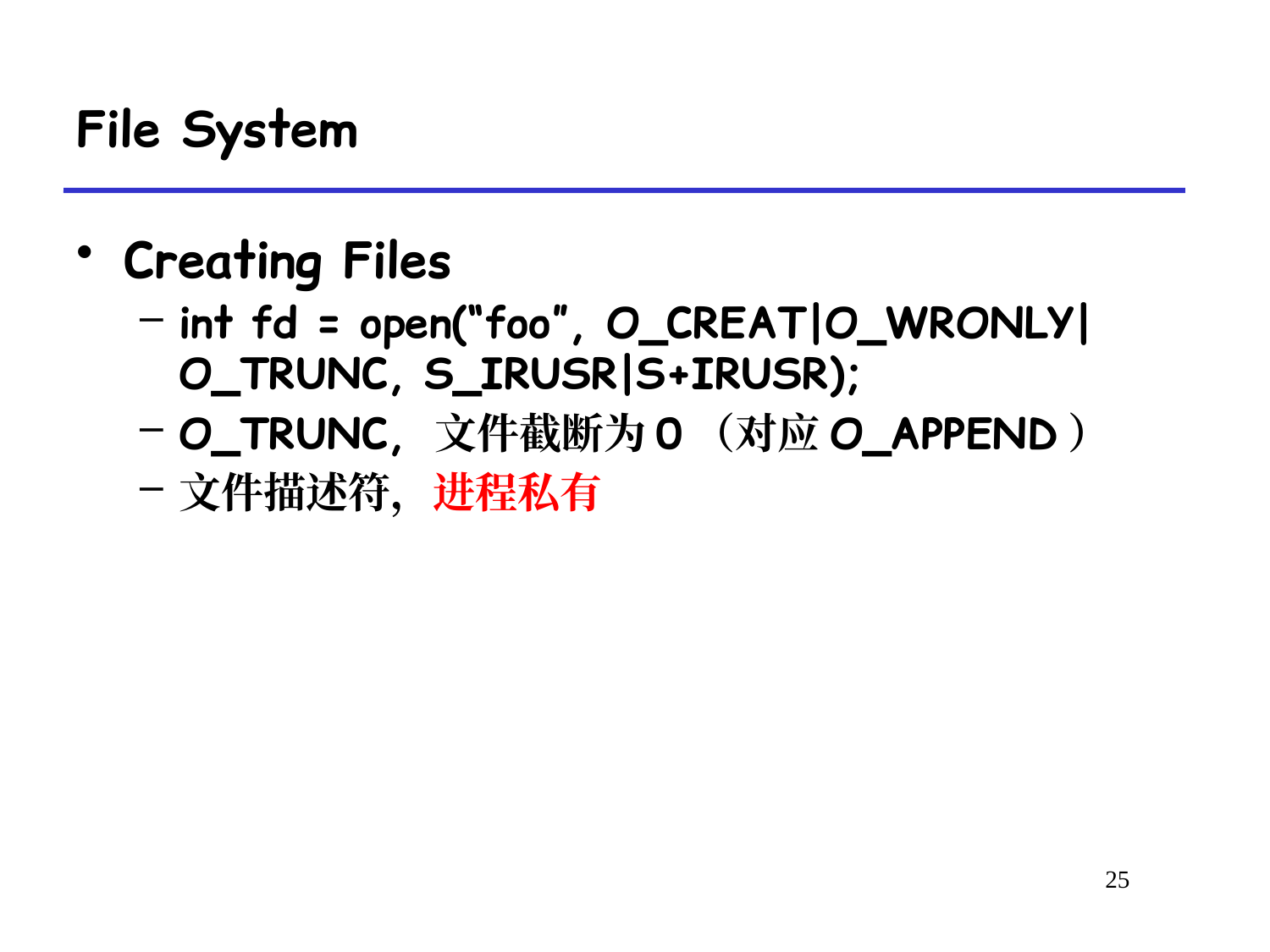

# File System
Creating Files
int fd = open(“foo”, O_CREAT|O_WRONLY|O_TRUNC, S_IRUSR|S+IRUSR);
O_TRUNC, 文件截断为0（对应O_APPEND）
文件描述符，进程私有
25